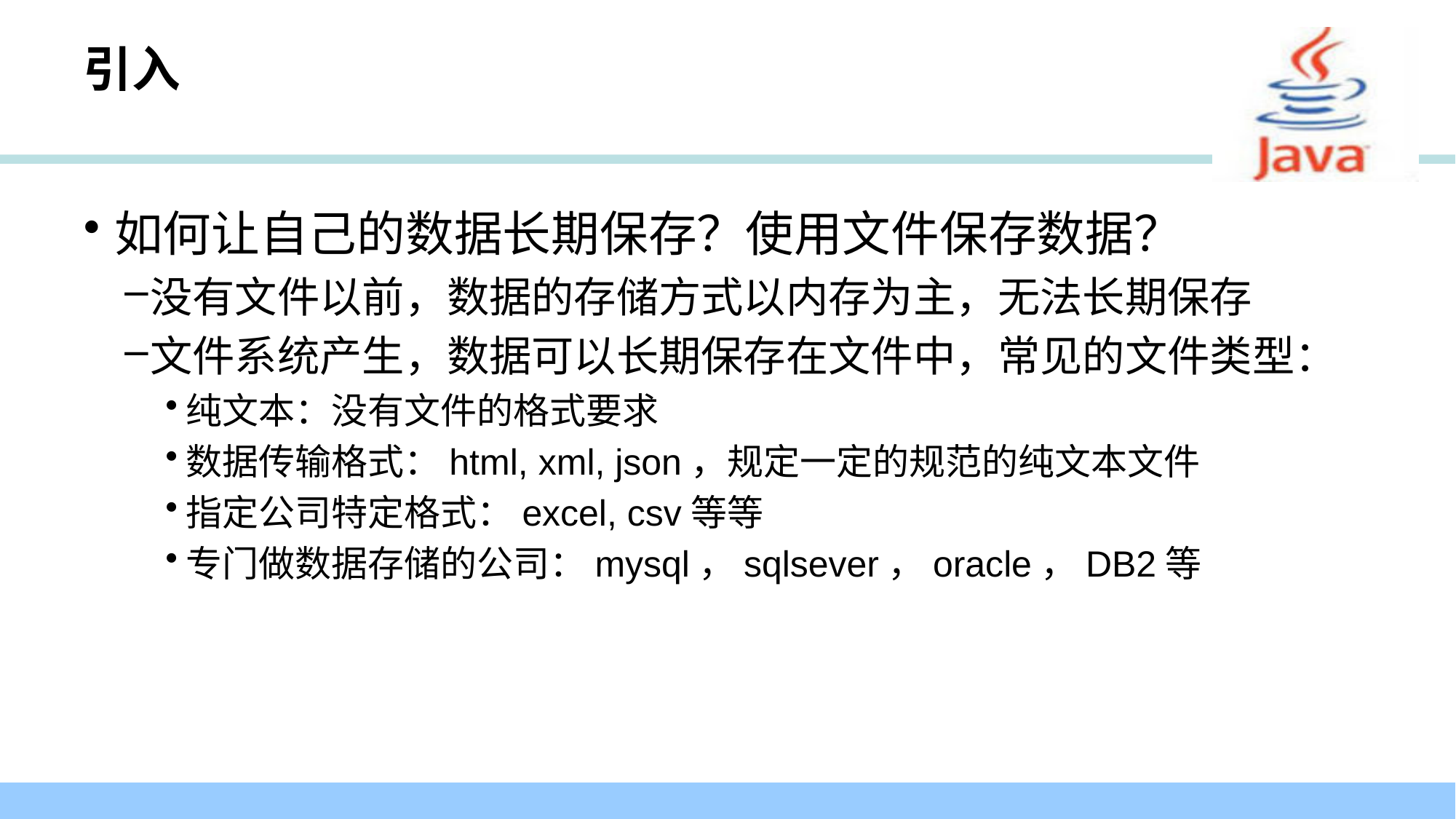

# 引入
如何让自己的数据长期保存？使用文件保存数据？
没有文件以前，数据的存储方式以内存为主，无法长期保存
文件系统产生，数据可以长期保存在文件中，常见的文件类型：
纯文本：没有文件的格式要求
数据传输格式：html, xml, json，规定一定的规范的纯文本文件
指定公司特定格式：excel, csv等等
专门做数据存储的公司：mysql，sqlsever，oracle，DB2等